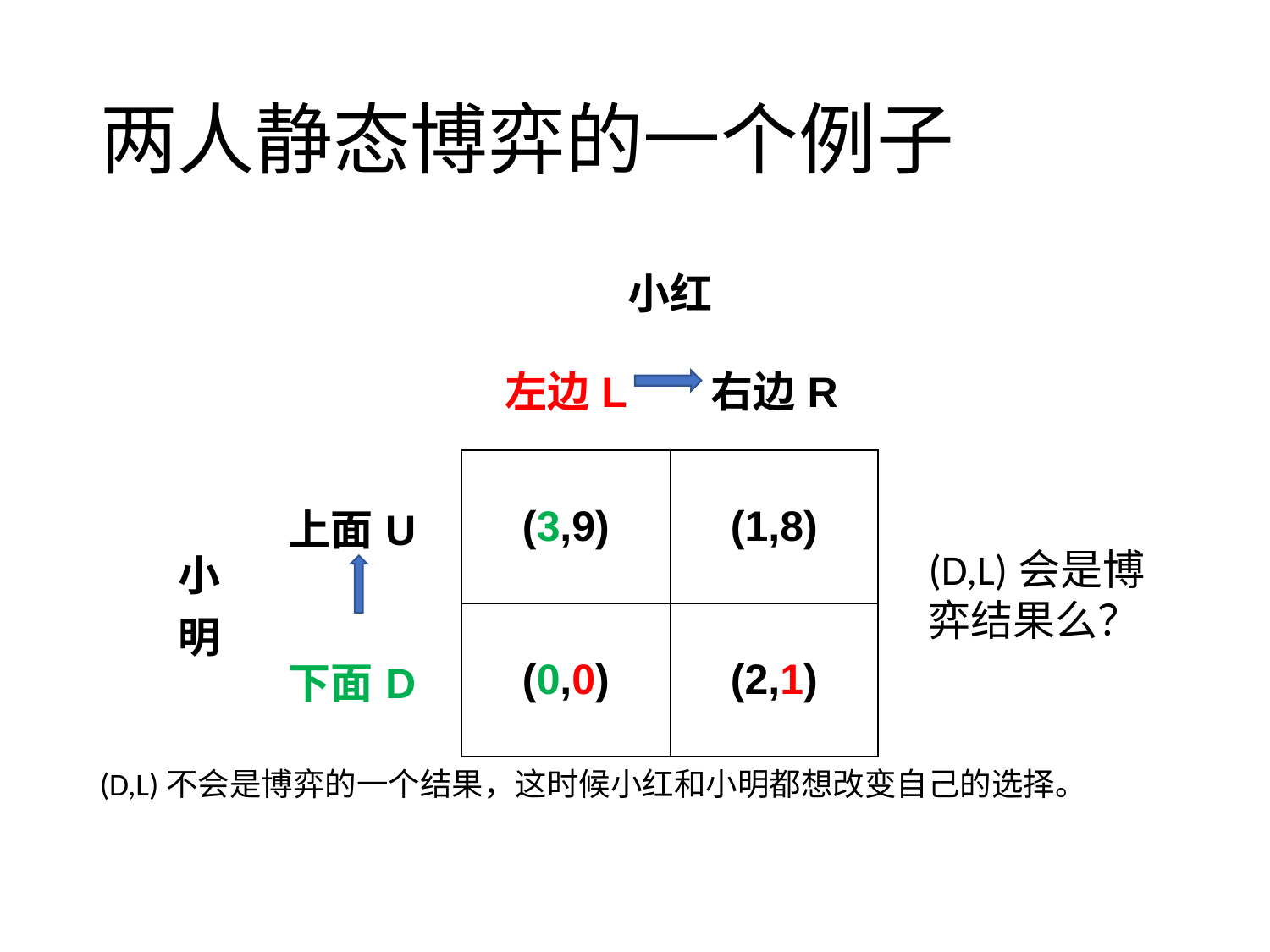

# 两人静态博弈的一个例子
|  |  | 小红 |  |
| --- | --- | --- | --- |
|  |  | 左边L | 右边R |
| 小明 | 上面U | (3,9) | (1,8) |
|  | 下面D | (0,0) | (2,1) |

(D,L)会是博弈结果么？

(D,L)不会是博弈的一个结果，这时候小红和小明都想改变自己的选择。